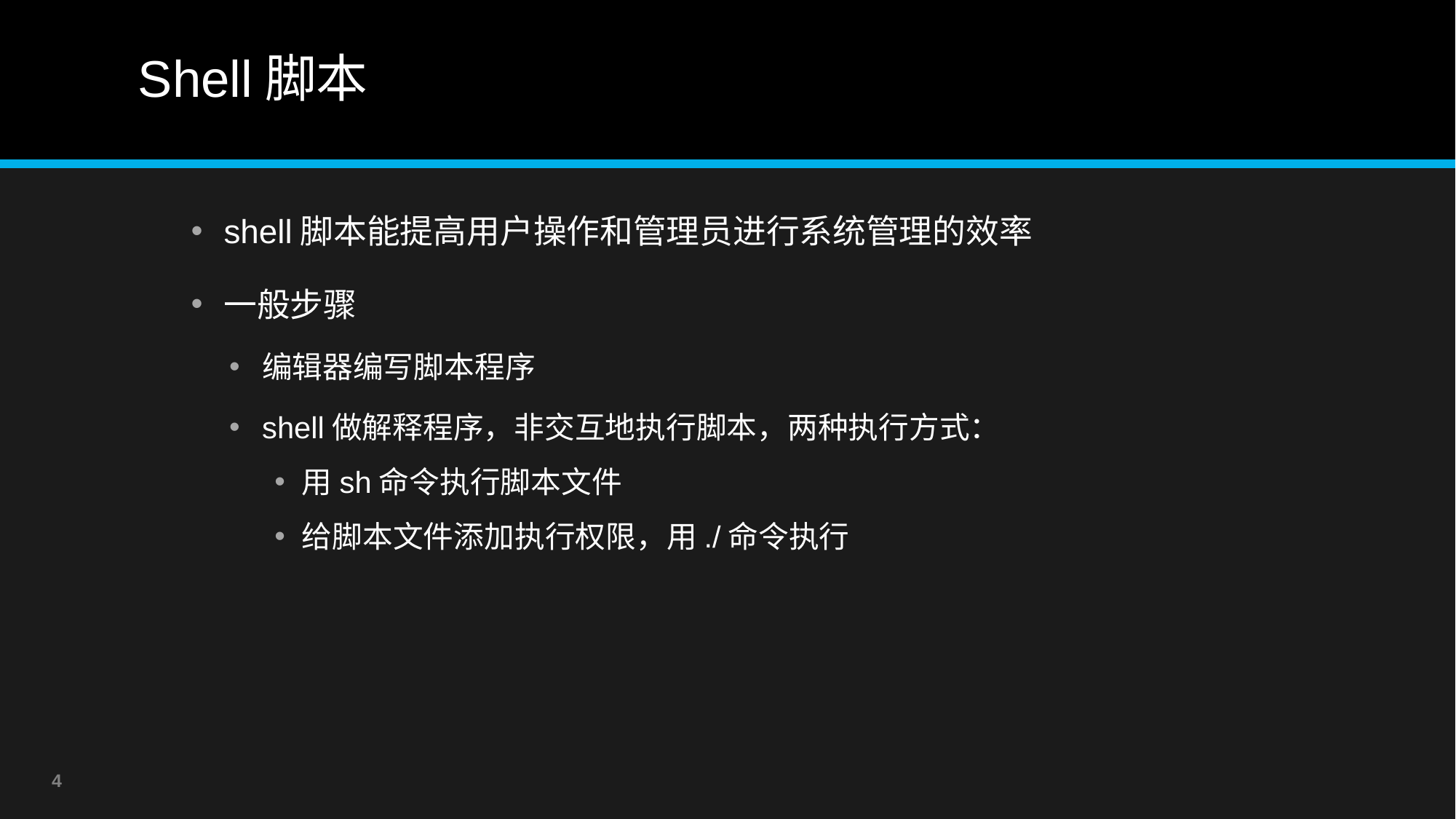

# Shell脚本
shell脚本能提高用户操作和管理员进行系统管理的效率
一般步骤
编辑器编写脚本程序
shell做解释程序，非交互地执行脚本，两种执行方式：
用sh命令执行脚本文件
给脚本文件添加执行权限，用./命令执行
4